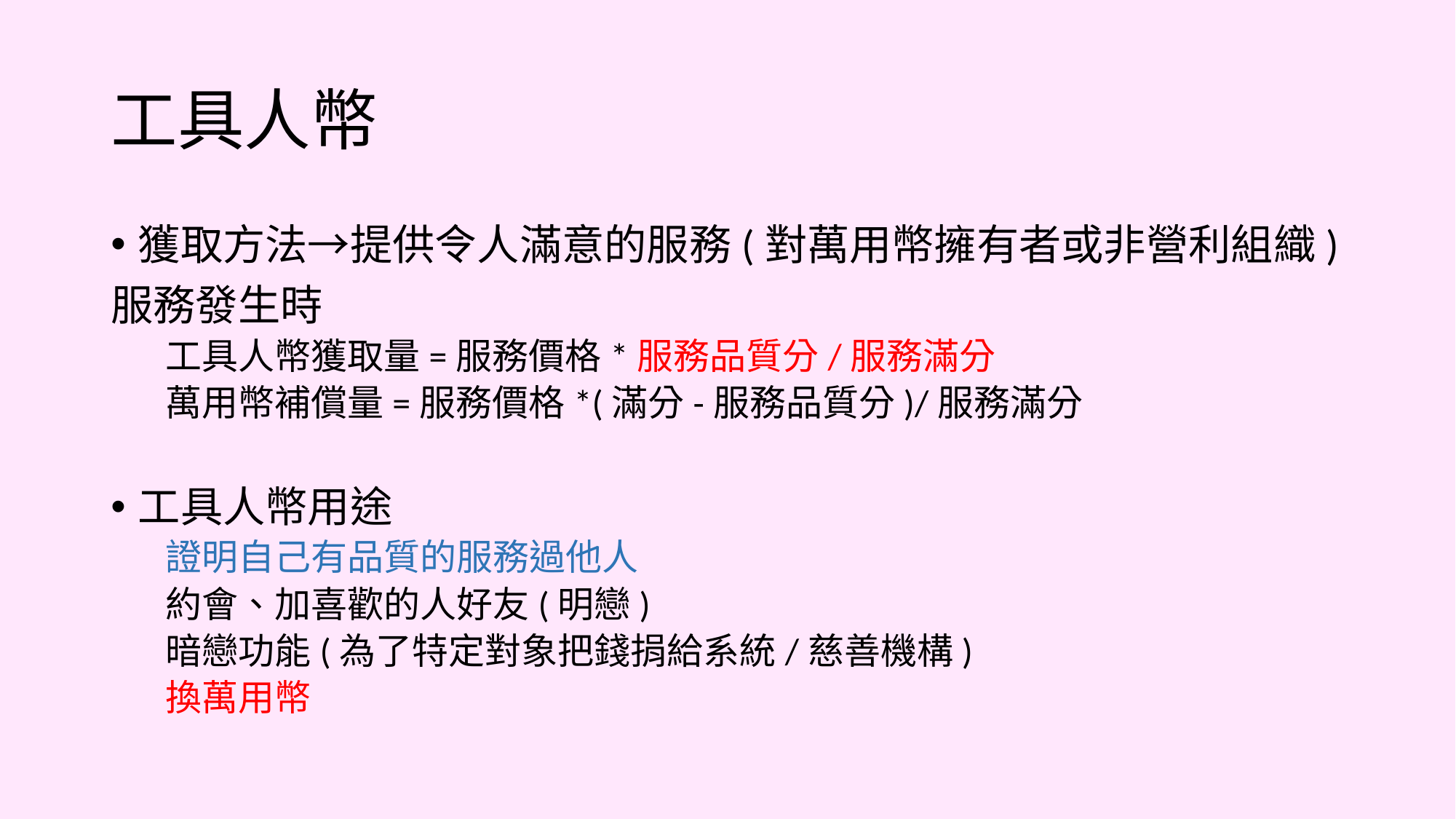

# 工具人幣
獲取方法→提供令人滿意的服務(對萬用幣擁有者或非營利組織)
服務發生時
工具人幣獲取量=服務價格*服務品質分/服務滿分
萬用幣補償量=服務價格*(滿分-服務品質分)/服務滿分

工具人幣用途
證明自己有品質的服務過他人
約會、加喜歡的人好友(明戀)
暗戀功能(為了特定對象把錢捐給系統/慈善機構)
換萬用幣